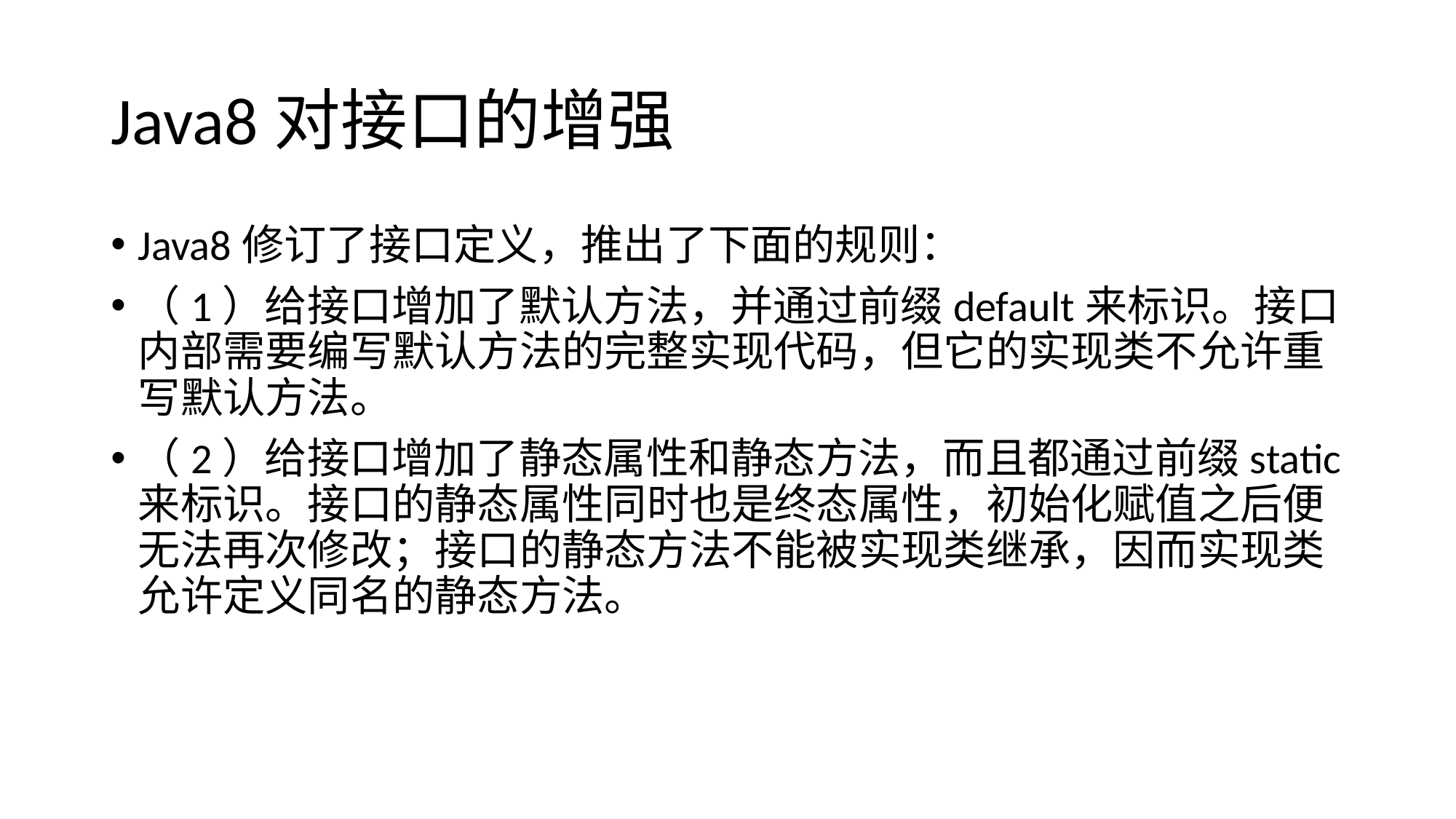

# Java8对接口的增强
Java8修订了接口定义，推出了下面的规则：
（1）给接口增加了默认方法，并通过前缀default来标识。接口内部需要编写默认方法的完整实现代码，但它的实现类不允许重写默认方法。
（2）给接口增加了静态属性和静态方法，而且都通过前缀static来标识。接口的静态属性同时也是终态属性，初始化赋值之后便无法再次修改；接口的静态方法不能被实现类继承，因而实现类允许定义同名的静态方法。